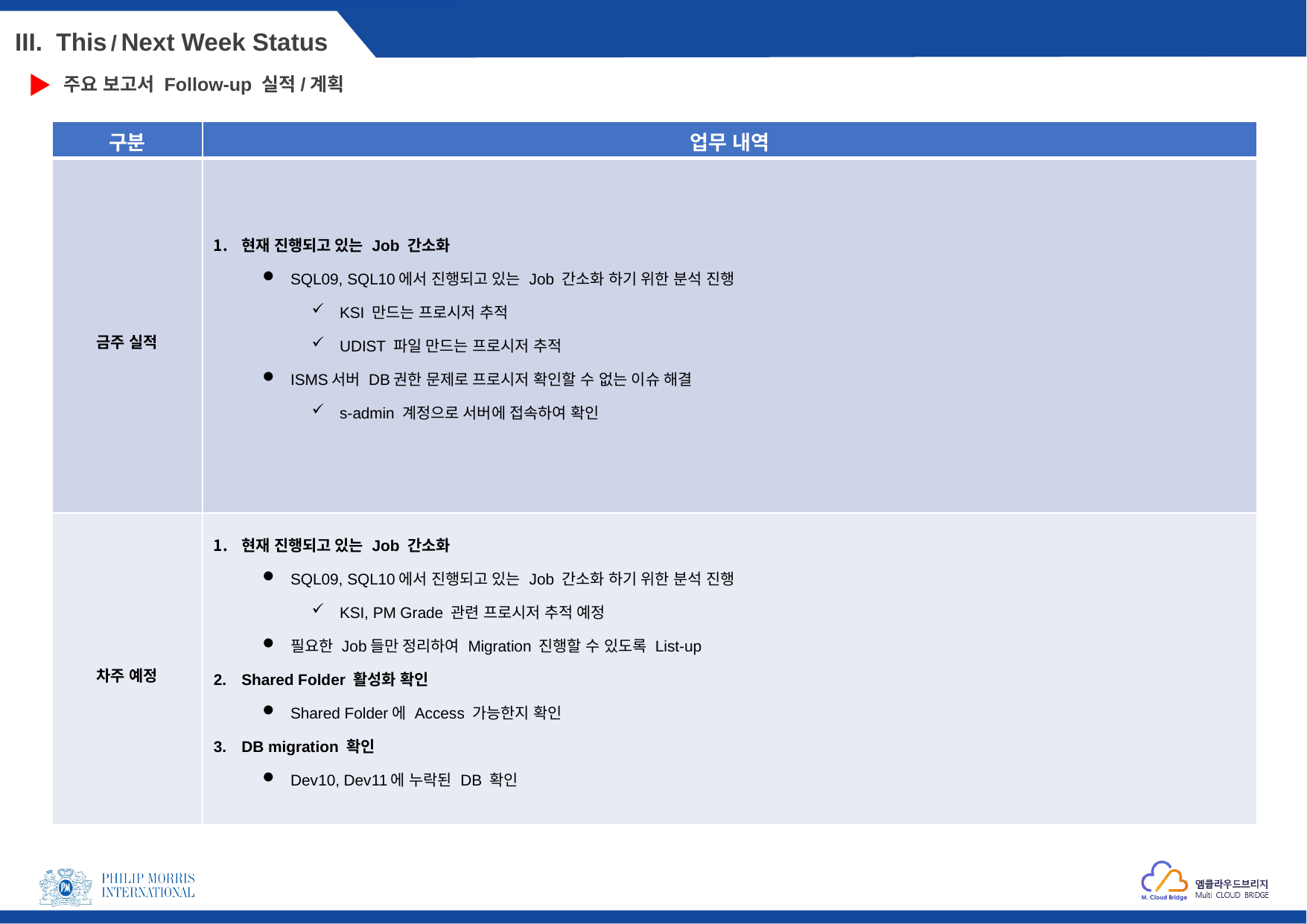

III.  This / Next Week Status
주요 보고서 Follow-up 실적/계획

| 구분 | 업무 내역 |
| --- | --- |
| 금주 실적 | 현재 진행되고 있는 Job 간소화 SQL09, SQL10에서 진행되고 있는 Job 간소화 하기 위한 분석 진행 KSI 만드는 프로시저 추적 UDIST 파일 만드는 프로시저 추적 ISMS서버 DB권한 문제로 프로시저 확인할 수 없는 이슈 해결 s-admin 계정으로 서버에 접속하여 확인 |
| 차주 예정 | 현재 진행되고 있는 Job 간소화 SQL09, SQL10에서 진행되고 있는 Job 간소화 하기 위한 분석 진행 KSI, PM Grade 관련 프로시저 추적 예정 필요한 Job들만 정리하여 Migration 진행할 수 있도록 List-up Shared Folder 활성화 확인 Shared Folder에 Access 가능한지 확인 DB migration 확인 Dev10, Dev11에 누락된 DB 확인 |